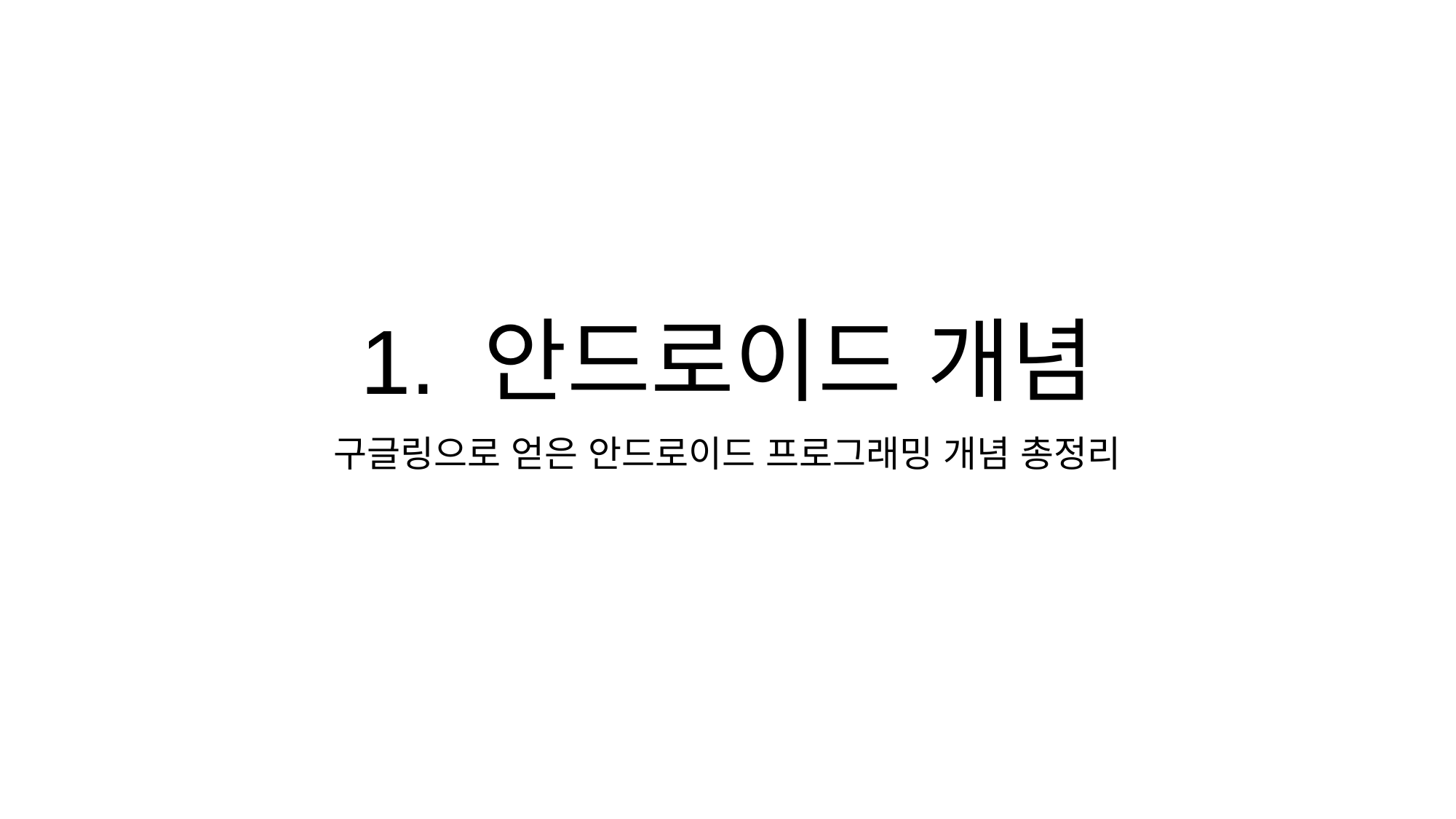

# 1. 안드로이드 개념
구글링으로 얻은 안드로이드 프로그래밍 개념 총정리